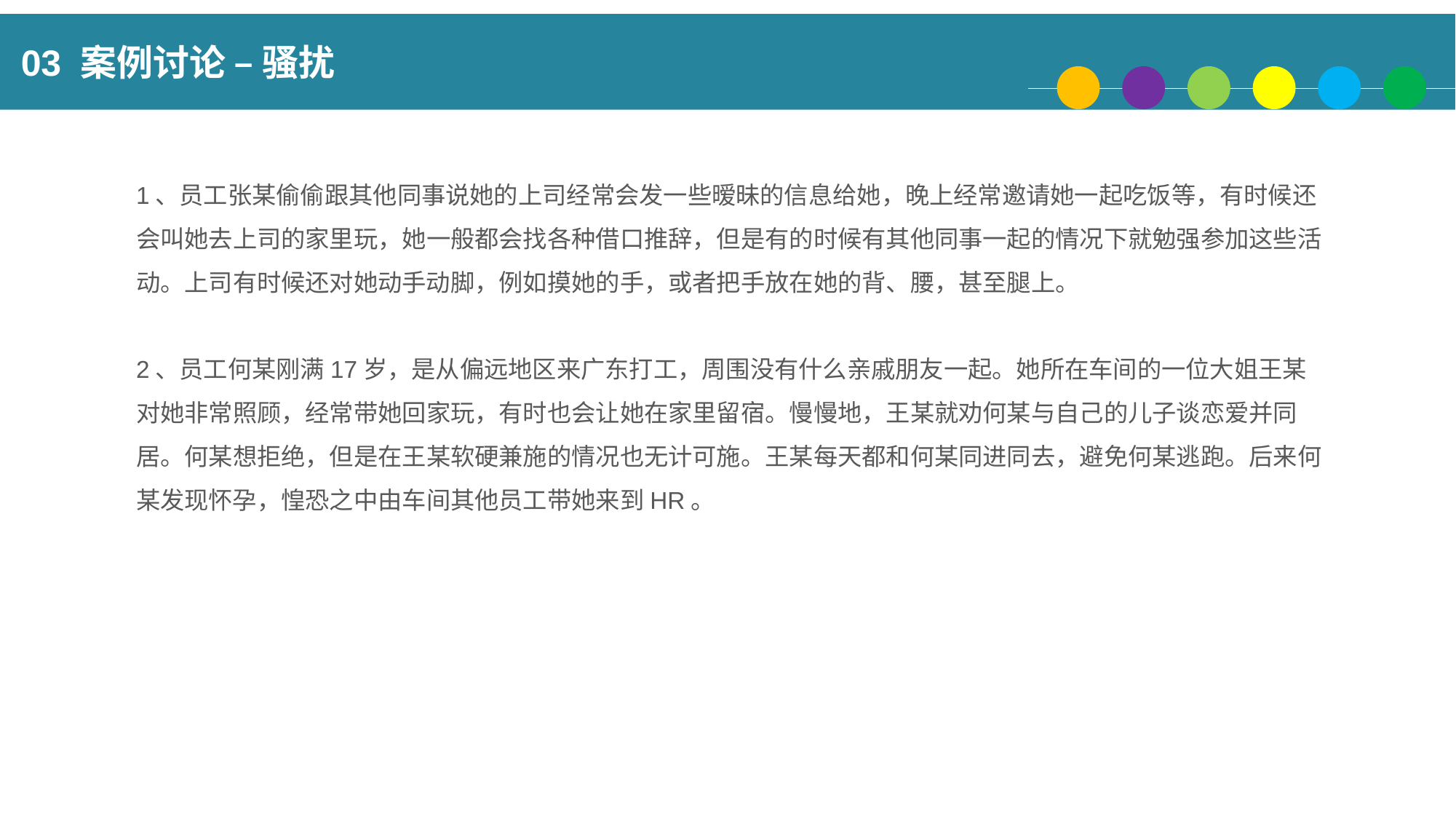

03 案例讨论 – 骚扰

1、员工张某偷偷跟其他同事说她的上司经常会发一些暧昧的信息给她，晚上经常邀请她一起吃饭等，有时候还会叫她去上司的家里玩，她一般都会找各种借口推辞，但是有的时候有其他同事一起的情况下就勉强参加这些活动。上司有时候还对她动手动脚，例如摸她的手，或者把手放在她的背、腰，甚至腿上。

2、员工何某刚满17岁，是从偏远地区来广东打工，周围没有什么亲戚朋友一起。她所在车间的一位大姐王某对她非常照顾，经常带她回家玩，有时也会让她在家里留宿。慢慢地，王某就劝何某与自己的儿子谈恋爱并同居。何某想拒绝，但是在王某软硬兼施的情况也无计可施。王某每天都和何某同进同去，避免何某逃跑。后来何某发现怀孕，惶恐之中由车间其他员工带她来到HR。
30